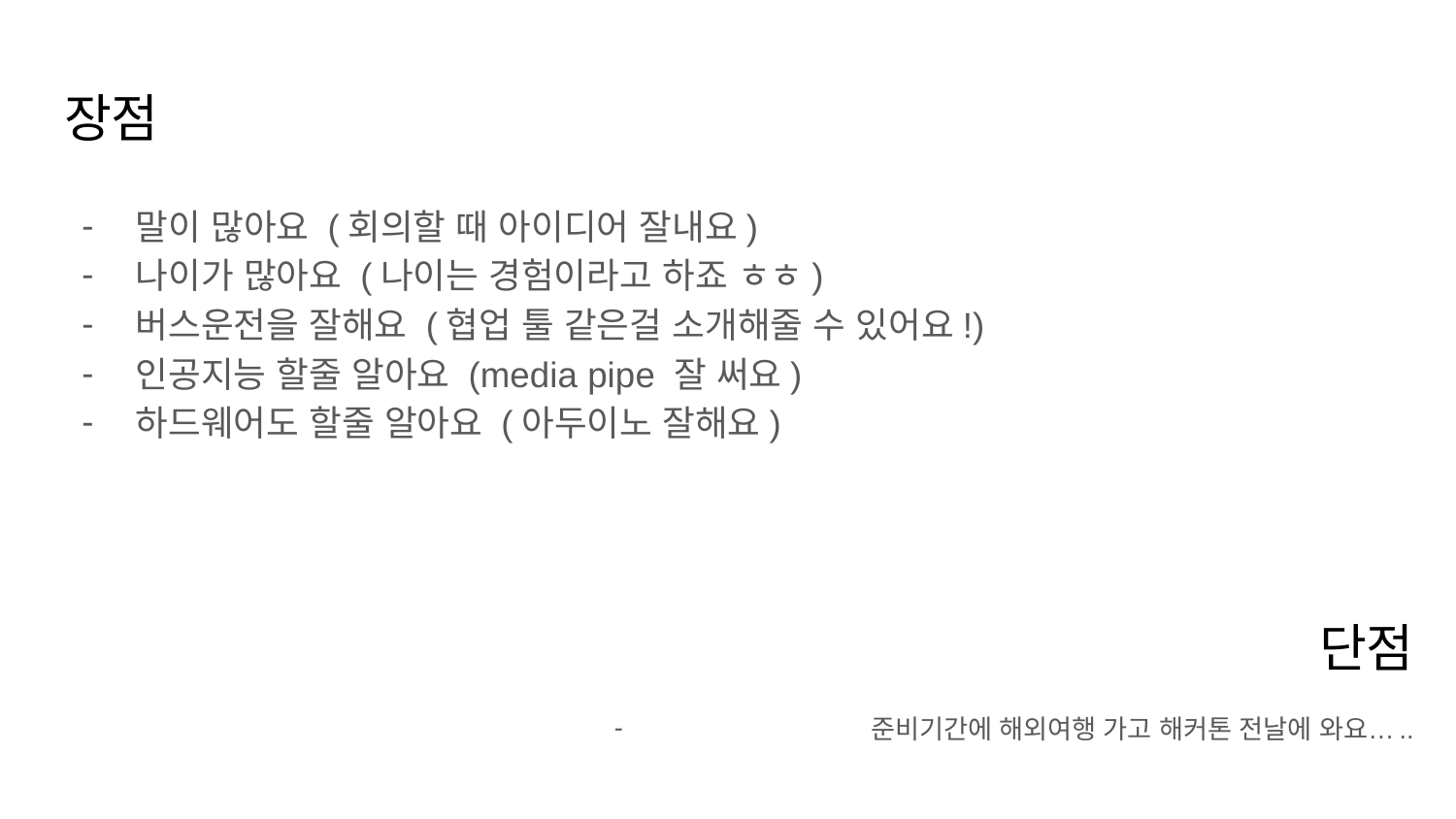

# 장점
말이 많아요 (회의할 때 아이디어 잘내요)
나이가 많아요 (나이는 경험이라고 하죠 ㅎㅎ)
버스운전을 잘해요 (협업 툴 같은걸 소개해줄 수 있어요!)
인공지능 할줄 알아요 (media pipe 잘 써요)
하드웨어도 할줄 알아요 (아두이노 잘해요)
단점
준비기간에 해외여행 가고 해커톤 전날에 와요…..